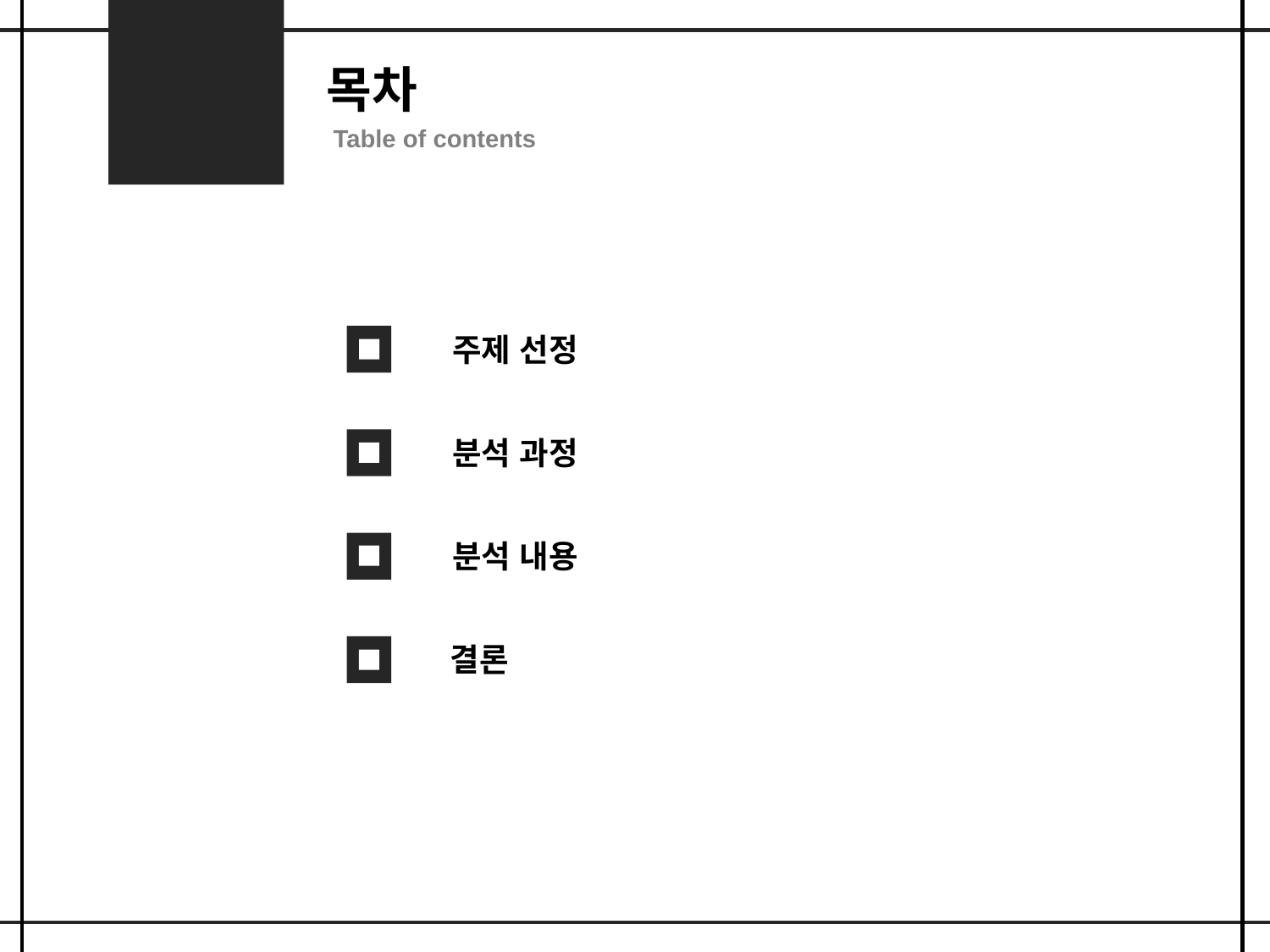

목차
Table of contents
주제 선정

분석 과정

분석 내용

결론